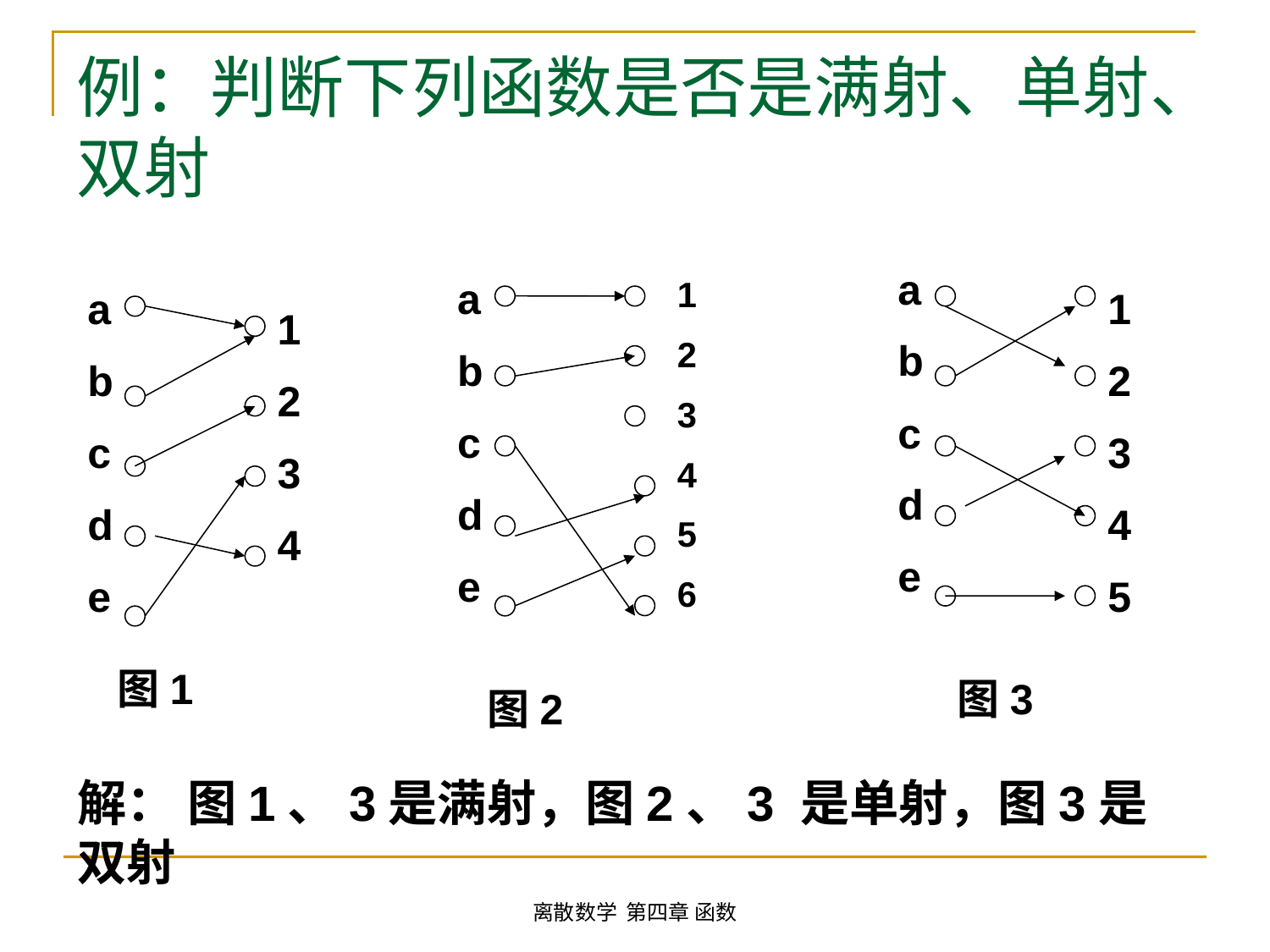

# 例：判断下列函数是否是满射、单射、双射
a
b
c
d
e
1
2
3
4
5

图3
a
b
c
d
e
1
2
3
4
5
6

图2
a
b
c
d
e

1
2
3
4

图1
解： 图1、3是满射，图2、3 是单射，图3是双射

11
离散数学  第四章 函数